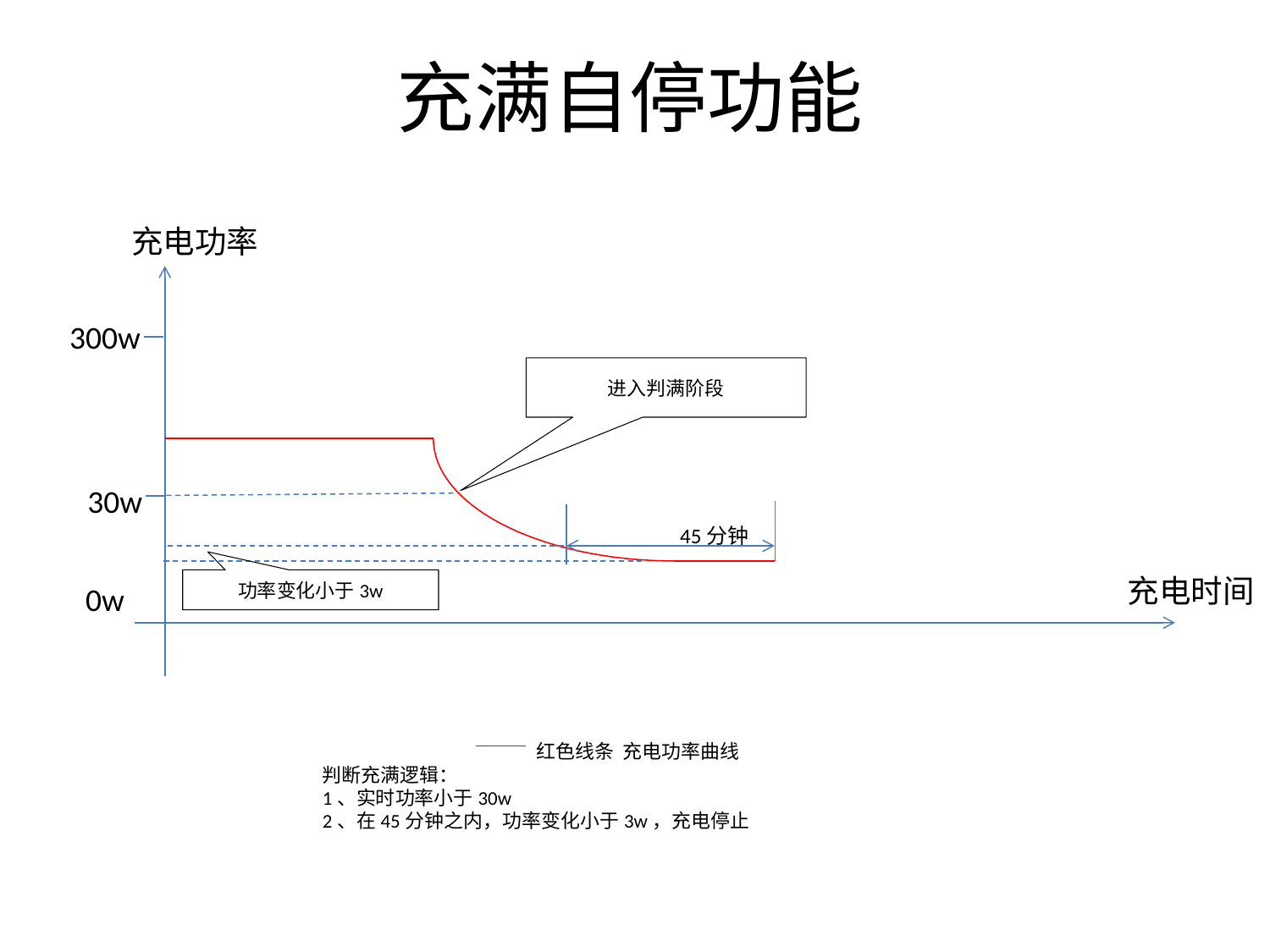

# 充满自停功能
充电功率
300w

进入判满阶段
30w
45分钟

0w
充电时间
功率变化小于3w
                                               红色线条  充电功率曲线
判断充满逻辑：
1、实时功率小于30w
2、在45分钟之内，功率变化小于3w，充电停止